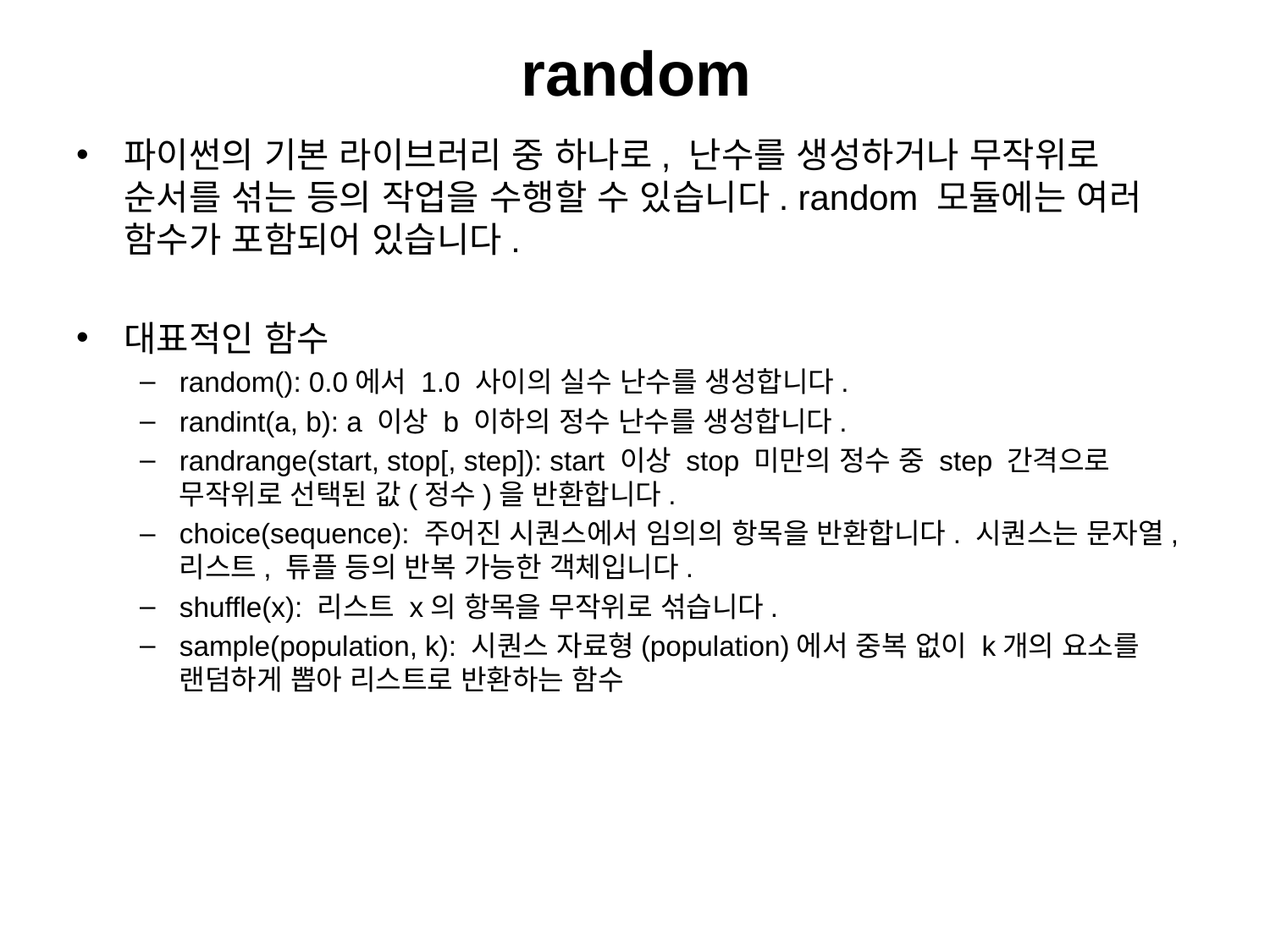

# random
파이썬의 기본 라이브러리 중 하나로, 난수를 생성하거나 무작위로 순서를 섞는 등의 작업을 수행할 수 있습니다. random 모듈에는 여러 함수가 포함되어 있습니다.

대표적인 함수
random(): 0.0에서 1.0 사이의 실수 난수를 생성합니다.
randint(a, b): a 이상 b 이하의 정수 난수를 생성합니다.
randrange(start, stop[, step]): start 이상 stop 미만의 정수 중 step 간격으로 무작위로 선택된 값(정수)을 반환합니다.
choice(sequence): 주어진 시퀀스에서 임의의 항목을 반환합니다. 시퀀스는 문자열, 리스트, 튜플 등의 반복 가능한 객체입니다.
shuffle(x): 리스트 x의 항목을 무작위로 섞습니다.
sample(population, k): 시퀀스 자료형(population)에서 중복 없이 k개의 요소를 랜덤하게 뽑아 리스트로 반환하는 함수